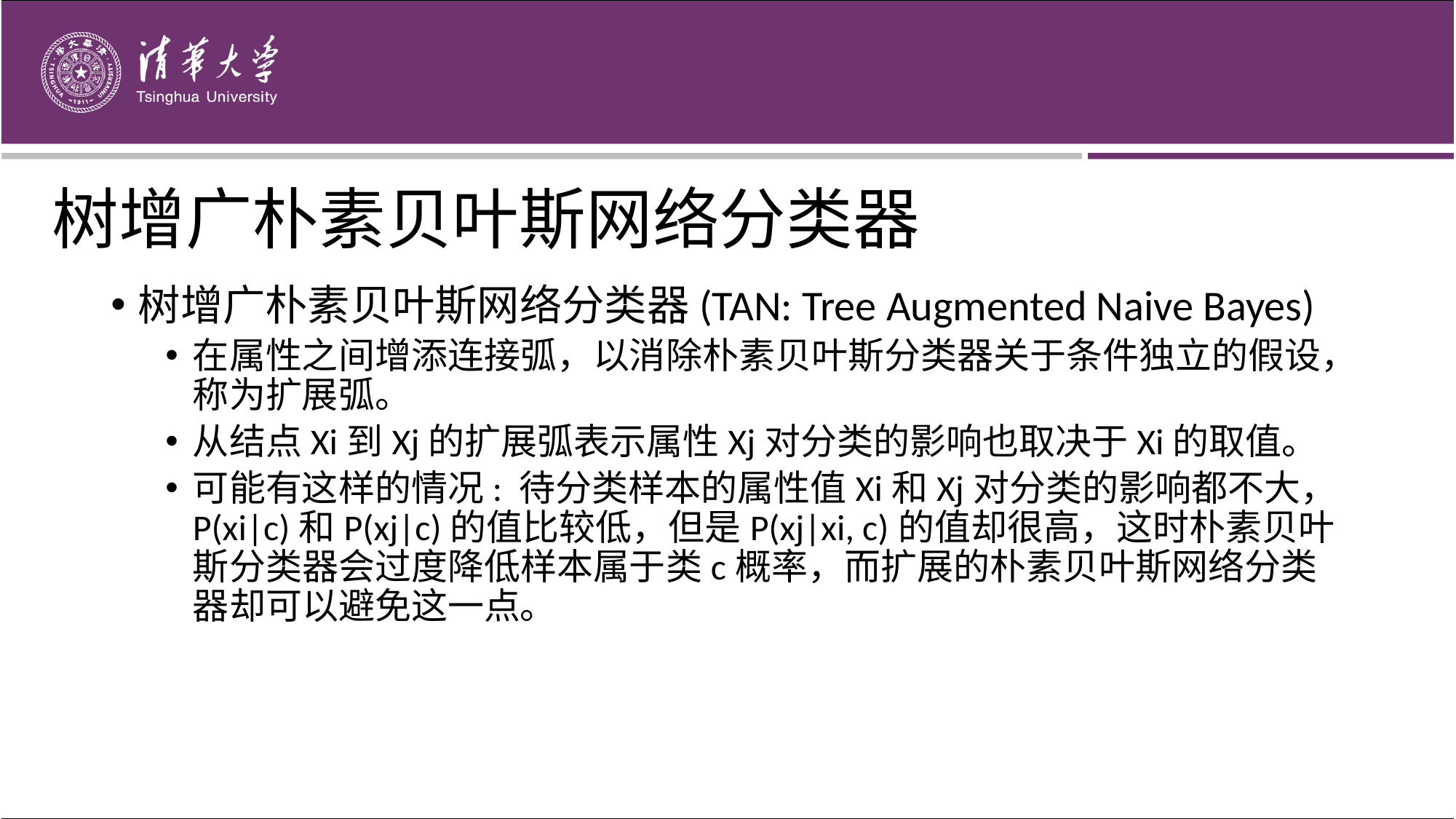

树增广朴素贝叶斯网络分类器
树增广朴素贝叶斯网络分类器(TAN: Tree Augmented Naive Bayes)
在属性之间增添连接弧，以消除朴素贝叶斯分类器关于条件独立的假设，称为扩展弧。
从结点Xi到Xj的扩展弧表示属性Xj对分类的影响也取决于Xi的取值。
可能有这样的情况: 待分类样本的属性值Xi和Xj对分类的影响都不大，P(xi|c)和P(xj|c)的值比较低，但是P(xj|xi, c)的值却很高，这时朴素贝叶斯分类器会过度降低样本属于类c概率，而扩展的朴素贝叶斯网络分类器却可以避免这一点。